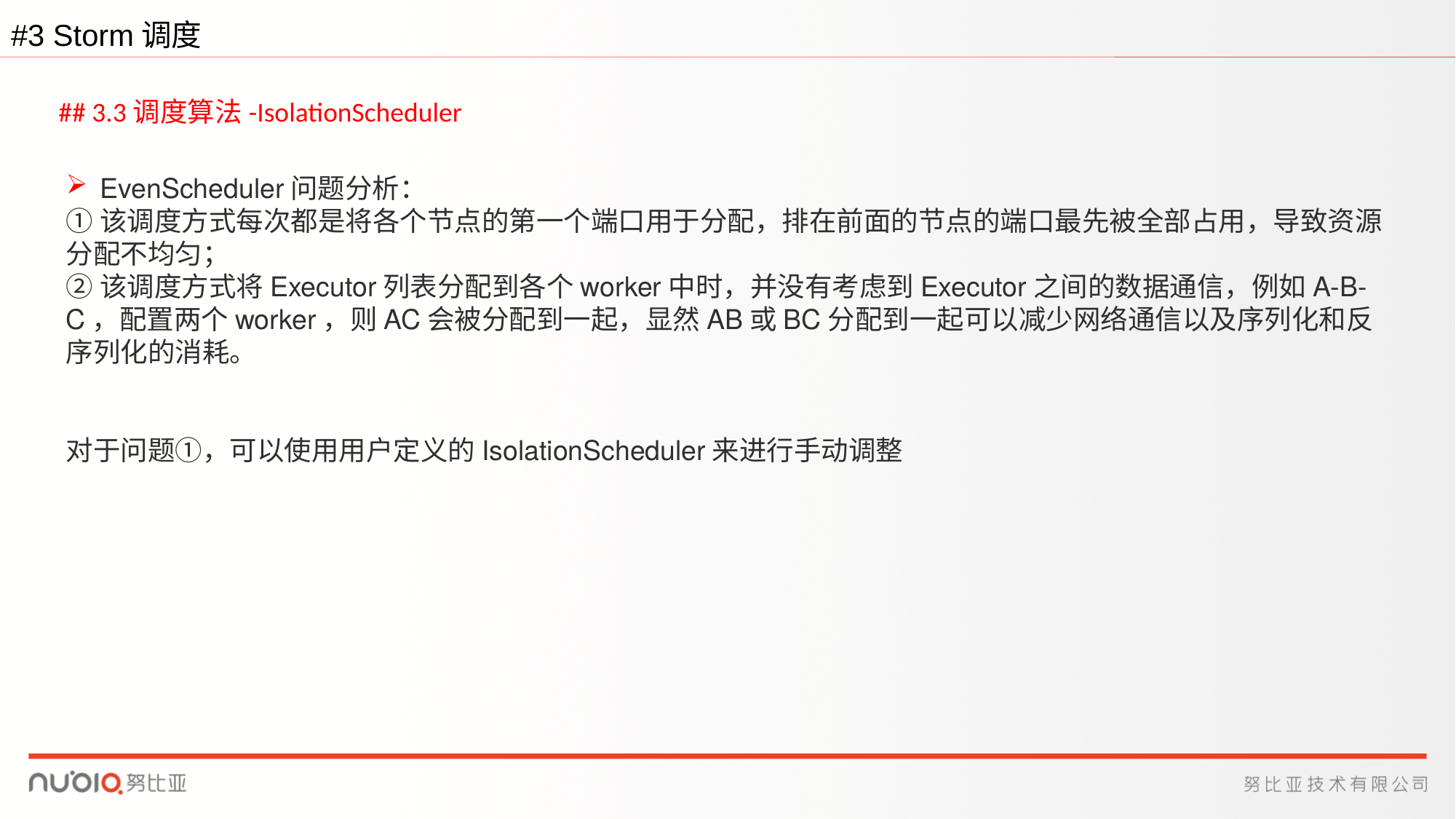

#3 Storm调度

## 3.3调度算法-IsolationScheduler

EvenScheduler问题分析：
①该调度方式每次都是将各个节点的第一个端口用于分配，排在前面的节点的端口最先被全部占用，导致资源分配不均匀；
②该调度方式将Executor列表分配到各个worker中时，并没有考虑到Executor之间的数据通信，例如A-B-C，配置两个worker，则AC会被分配到一起，显然AB或BC分配到一起可以减少网络通信以及序列化和反序列化的消耗。

对于问题①，可以使用用户定义的IsolationScheduler来进行手动调整